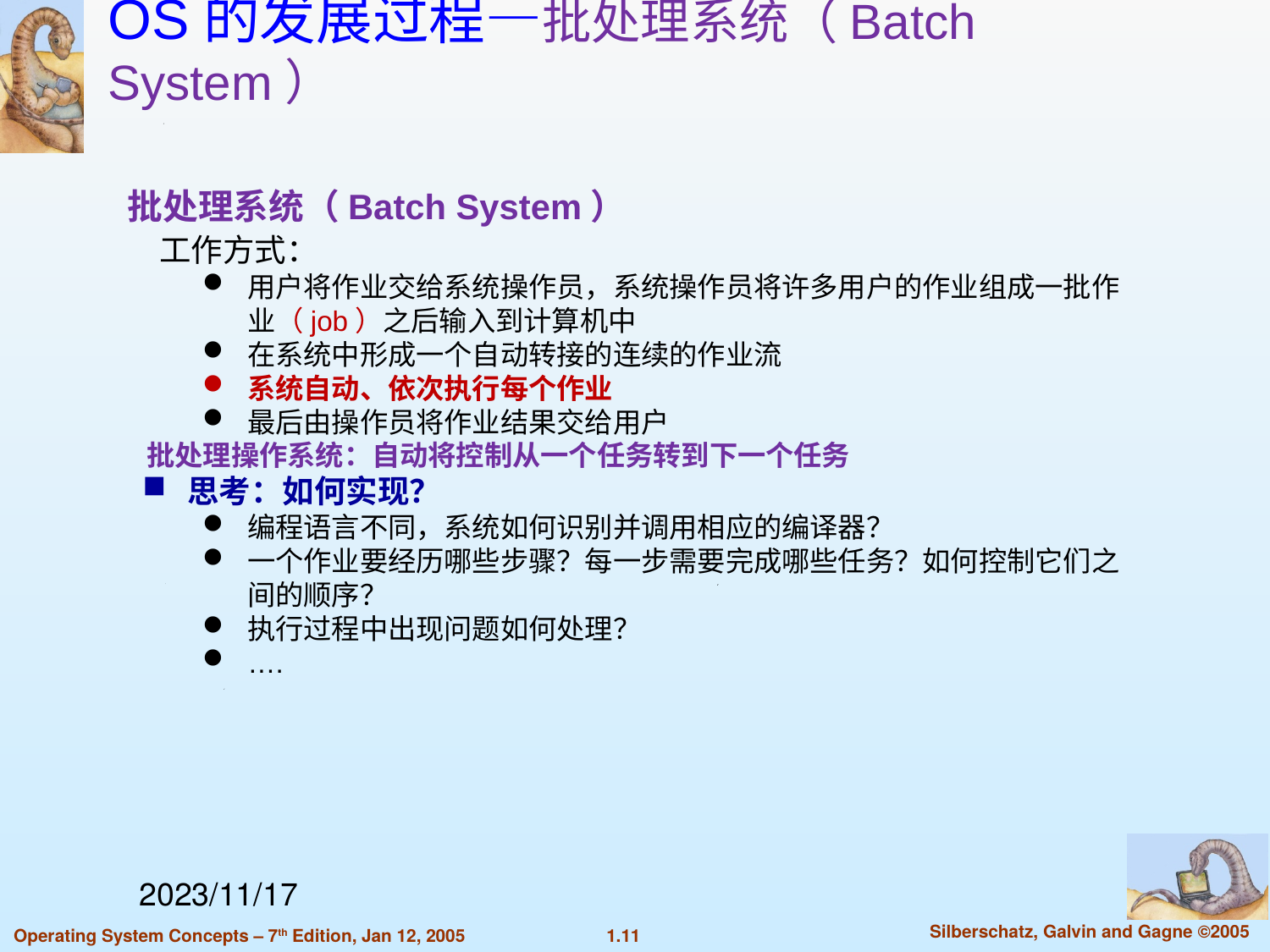

OS的发展过程—批处理系统（Batch System）
批处理系统（Batch System）
   工作方式：
用户将作业交给系统操作员，系统操作员将许多用户的作业组成一批作业（job）之后输入到计算机中
在系统中形成一个自动转接的连续的作业流
系统自动、依次执行每个作业
最后由操作员将作业结果交给用户
  批处理操作系统：自动将控制从一个任务转到下一个任务
思考：如何实现？
编程语言不同，系统如何识别并调用相应的编译器？
一个作业要经历哪些步骤？每一步需要完成哪些任务？如何控制它们之间的顺序？
执行过程中出现问题如何处理？
….

2023/11/17